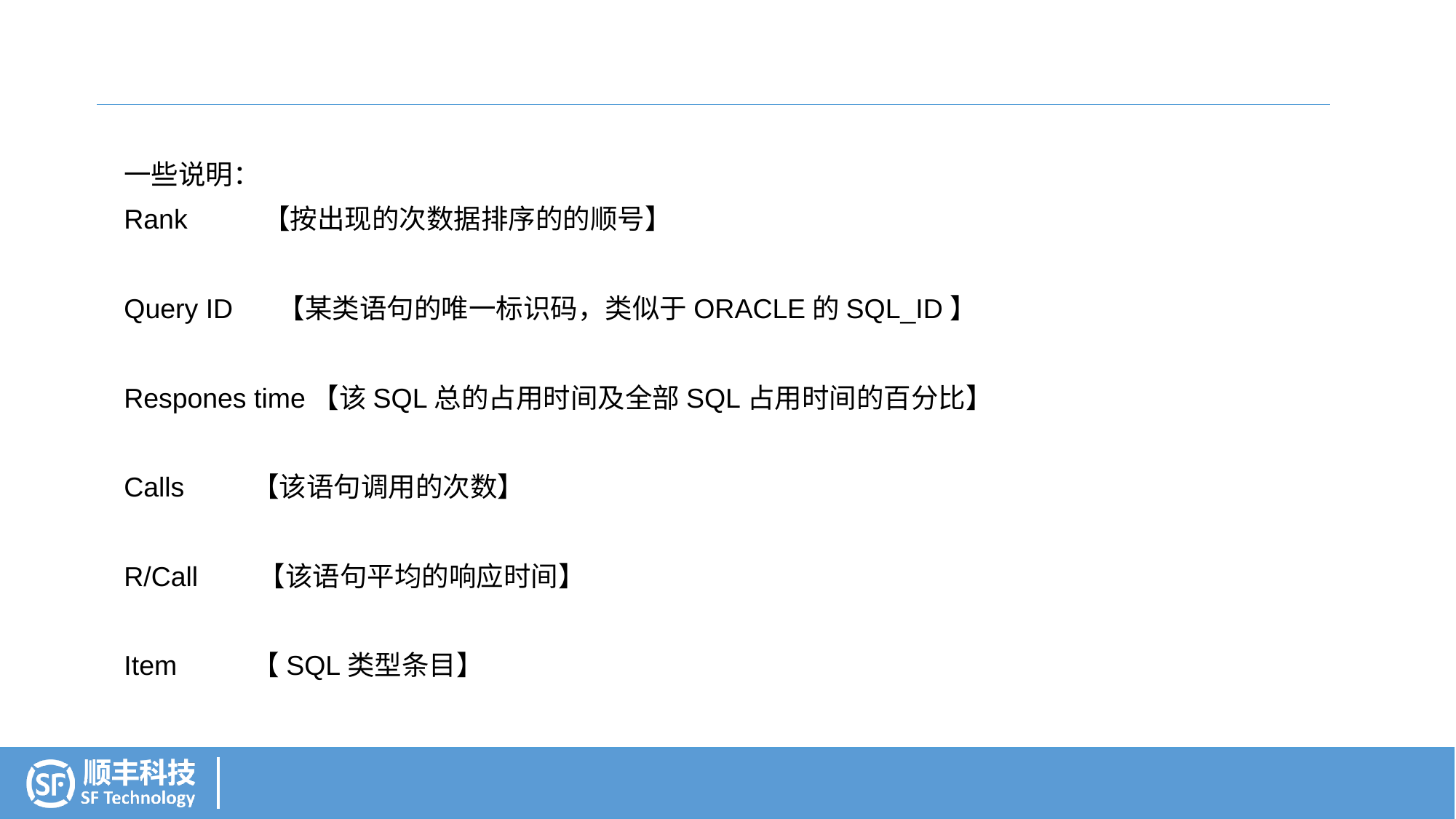

一些说明：
Rank         【按出现的次数据排序的的顺号】

Query ID     【某类语句的唯一标识码，类似于ORACLE的SQL_ID】

Respones time【该SQL总的占用时间及全部SQL占用时间的百分比】

Calls        【该语句调用的次数】

R/Call       【该语句平均的响应时间】

Item         【SQL类型条目】